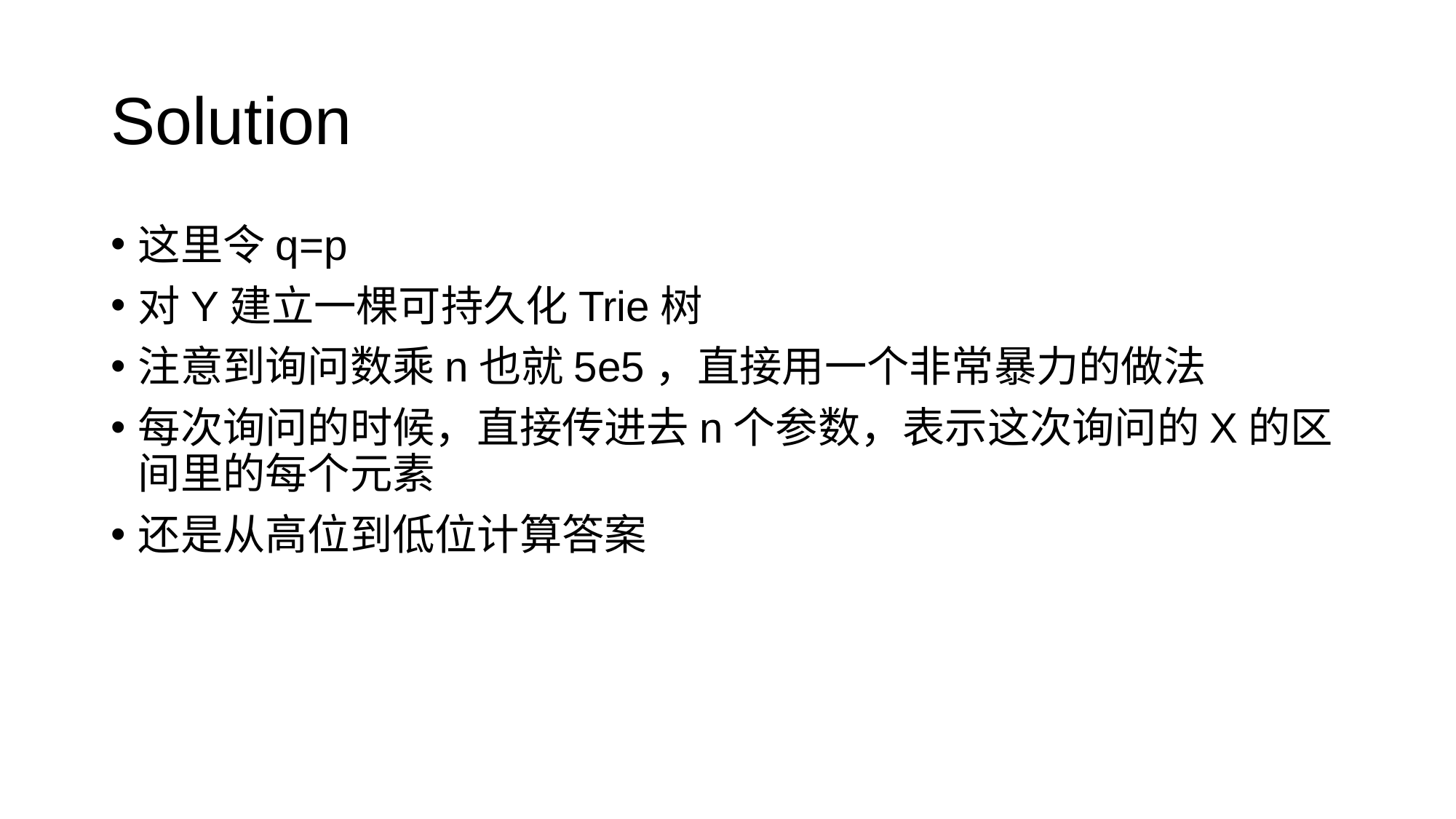

# Solution
这里令q=p
对Y建立一棵可持久化Trie树
注意到询问数乘n也就5e5，直接用一个非常暴力的做法
每次询问的时候，直接传进去n个参数，表示这次询问的X的区间里的每个元素
还是从高位到低位计算答案